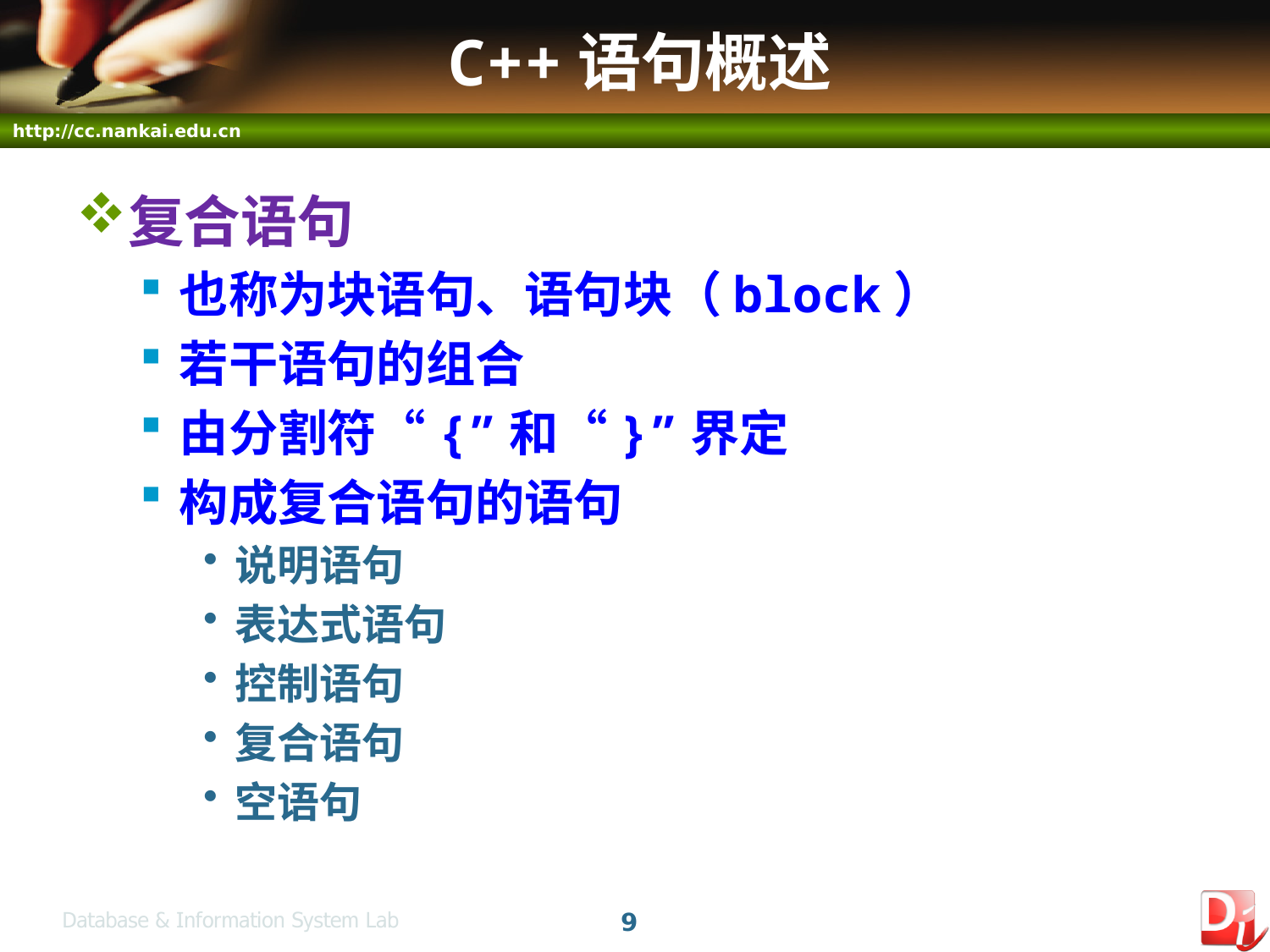

# C++语句概述
复合语句
也称为块语句、语句块（block）
若干语句的组合
由分割符“{”和“}”界定
构成复合语句的语句
说明语句
表达式语句
控制语句
复合语句
空语句
9
Database & Information System Lab